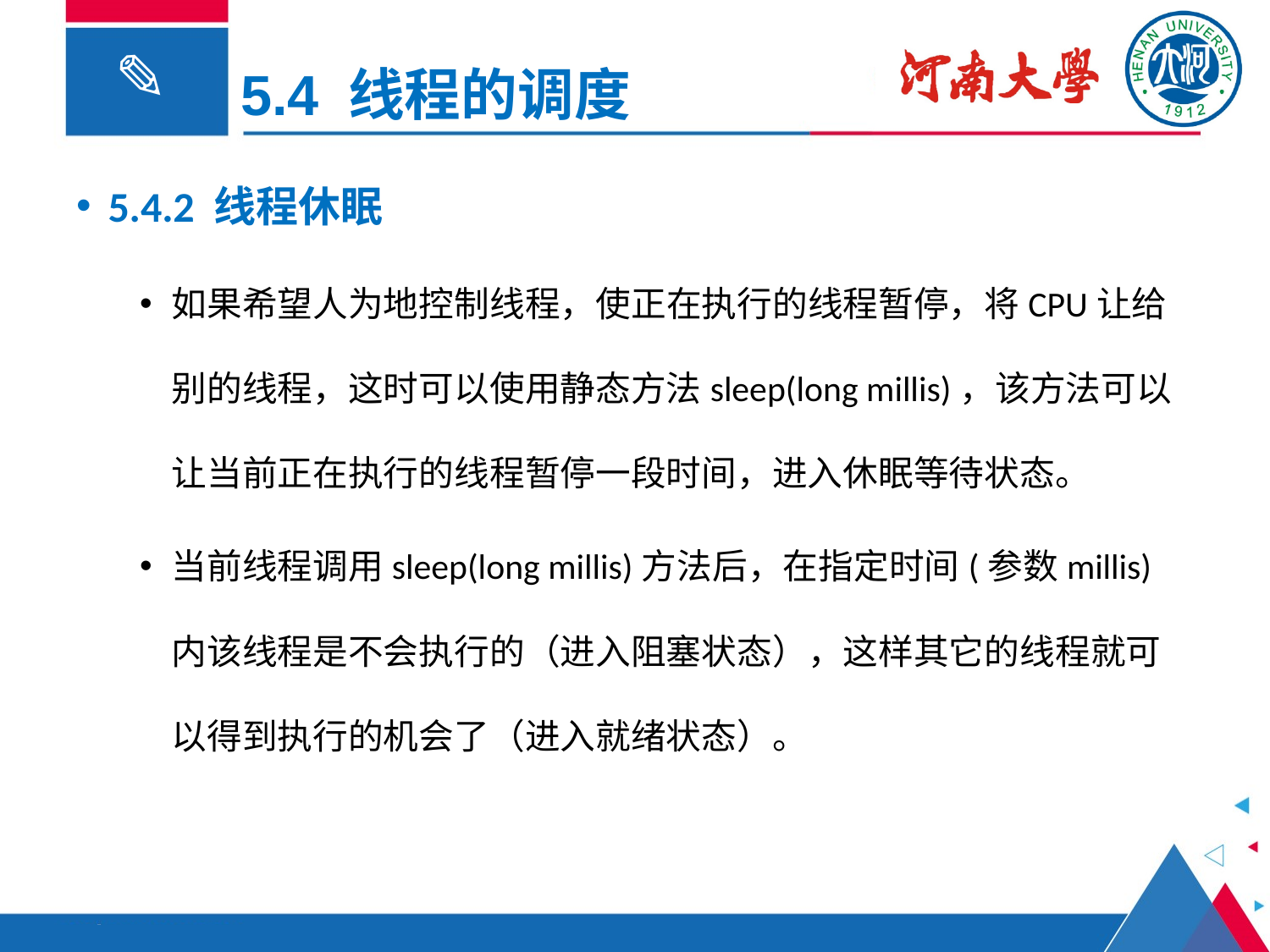

5.4 线程的调度
5.4.2 线程休眠
如果希望人为地控制线程，使正在执行的线程暂停，将CPU让给别的线程，这时可以使用静态方法sleep(long millis)，该方法可以让当前正在执行的线程暂停一段时间，进入休眠等待状态。
当前线程调用sleep(long millis)方法后，在指定时间(参数millis)内该线程是不会执行的（进入阻塞状态），这样其它的线程就可以得到执行的机会了（进入就绪状态）。